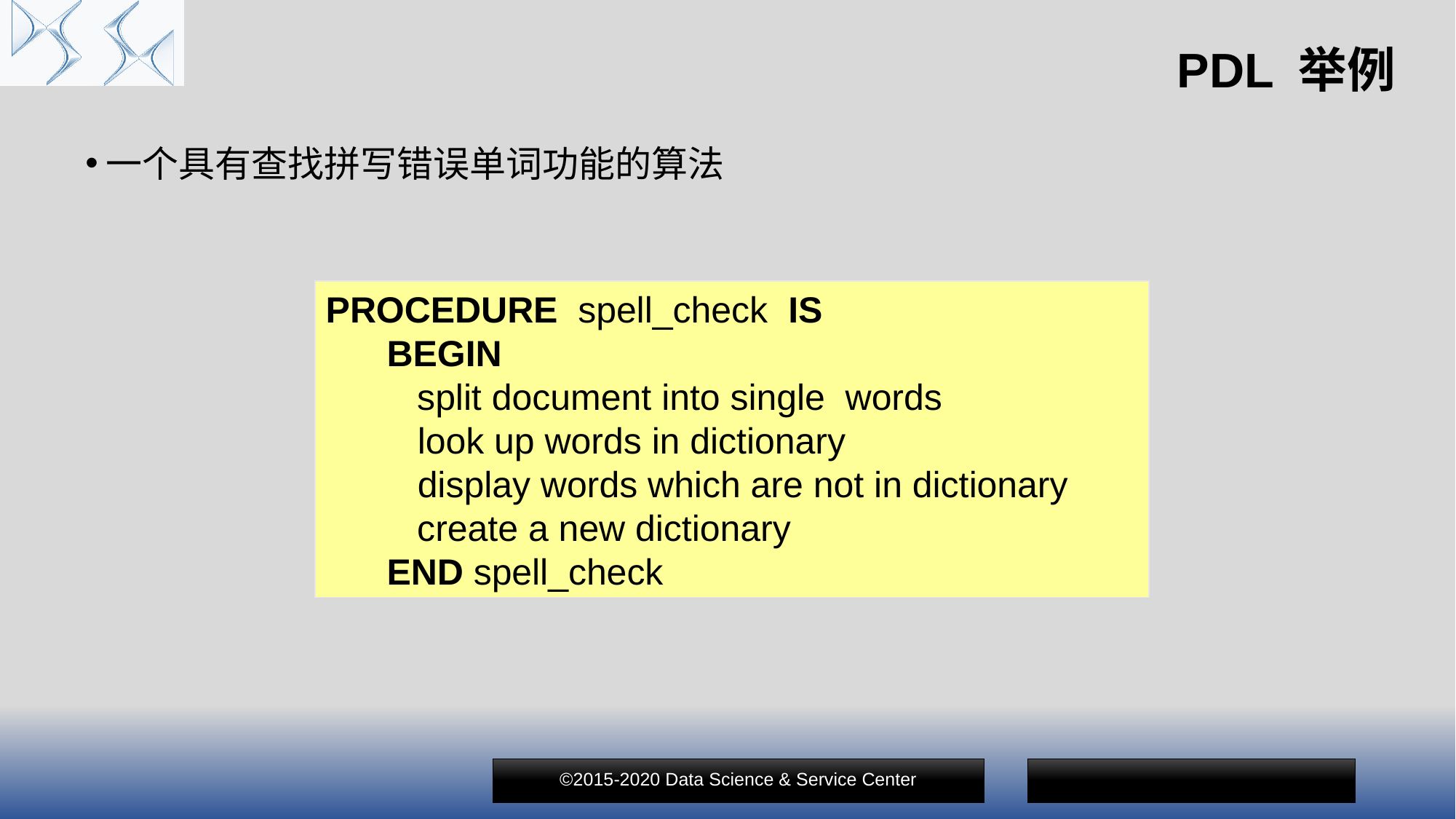

# PDL 举例
一个具有查找拼写错误单词功能的算法
PROCEDURE  spell_check  IS
      BEGIN
         split document into single  words
         look up words in dictionary
         display words which are not in dictionary
         create a new dictionary
      END spell_check

©2015-2020 Data Science & Service Center
47